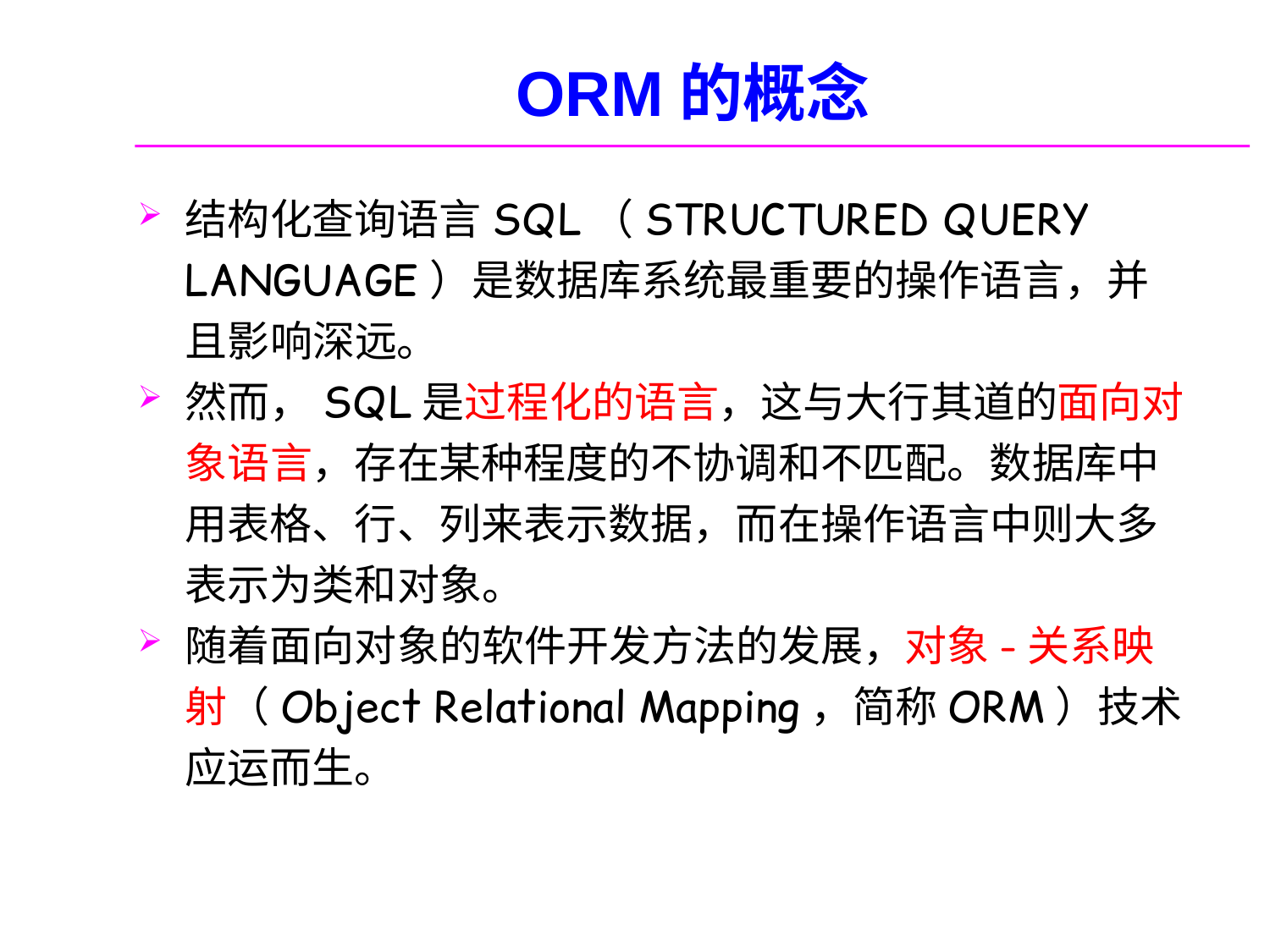

# ORM的概念
结构化查询语言SQL（STRUCTURED QUERY LANGUAGE）是数据库系统最重要的操作语言，并且影响深远。
然而，SQL是过程化的语言，这与大行其道的面向对象语言，存在某种程度的不协调和不匹配。数据库中用表格、行、列来表示数据，而在操作语言中则大多表示为类和对象。
随着面向对象的软件开发方法的发展，对象-关系映射（Object Relational Mapping，简称ORM）技术应运而生。

36